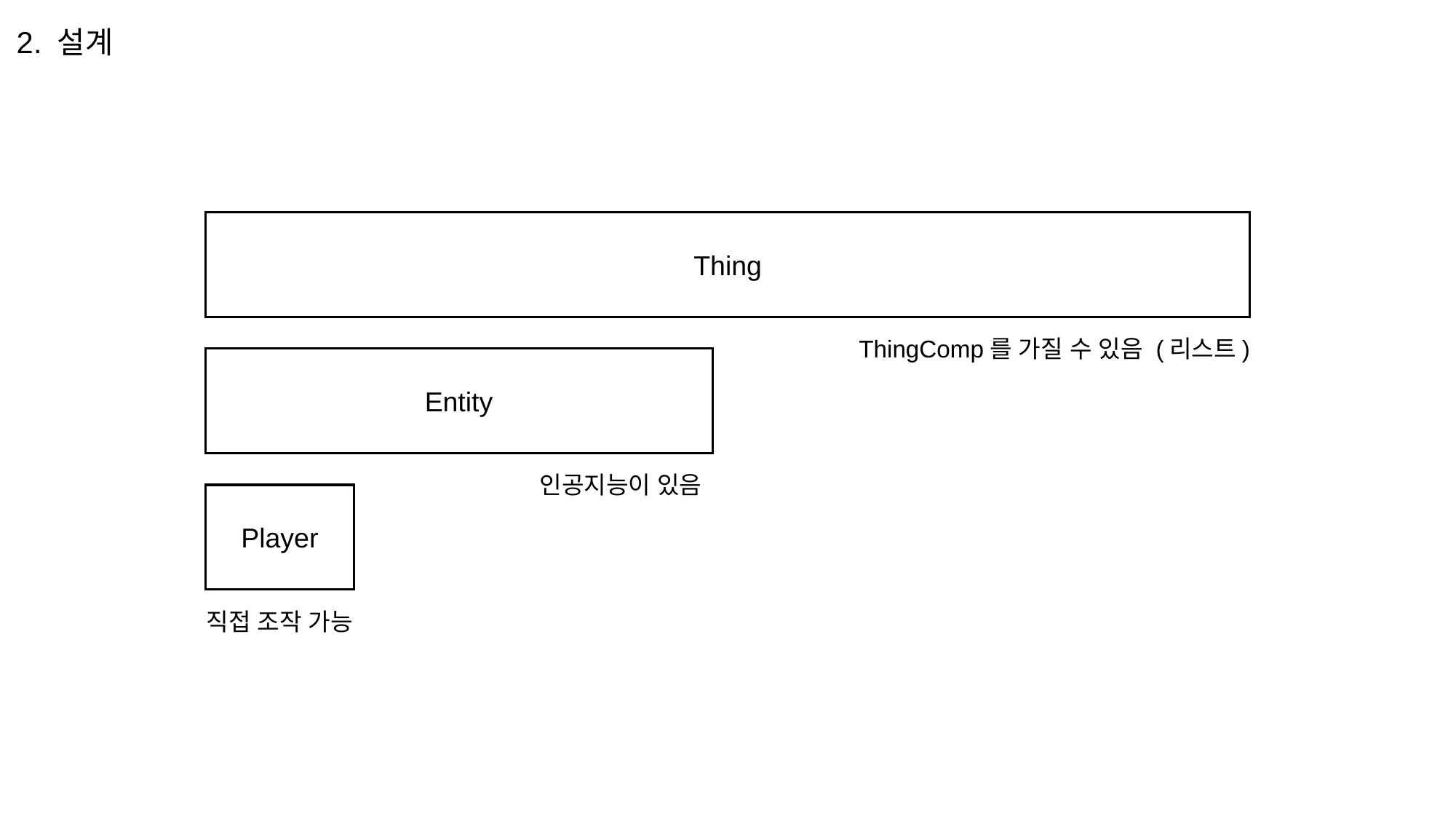

2. 설계
Thing
ThingComp를 가질 수 있음 (리스트)
Entity
인공지능이 있음
Player
직접 조작 가능